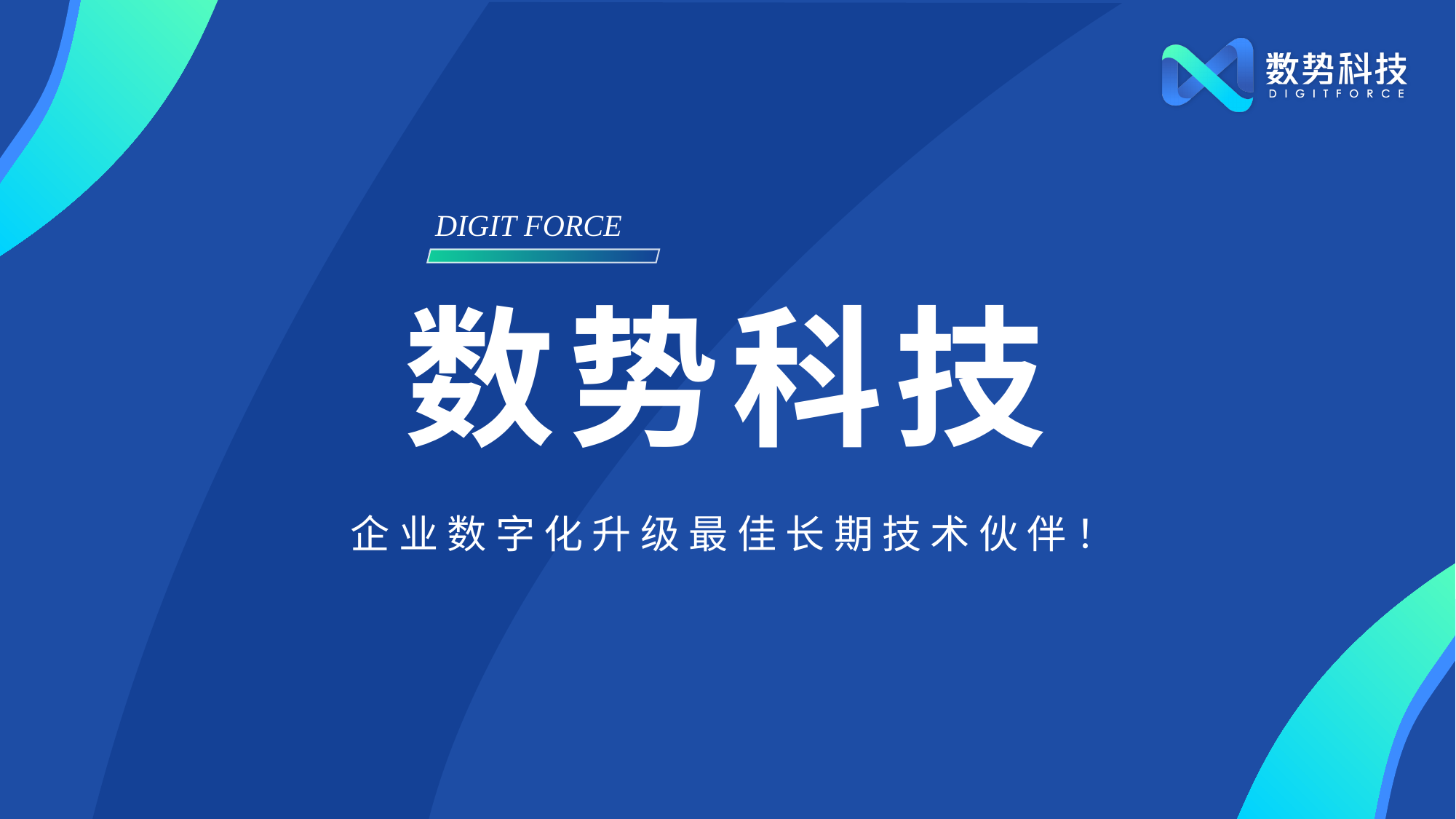

DIGIT FORCE

数势科技
企 业 数 字 化 升 级 最 佳 长 期 技 术 伙 伴 ！